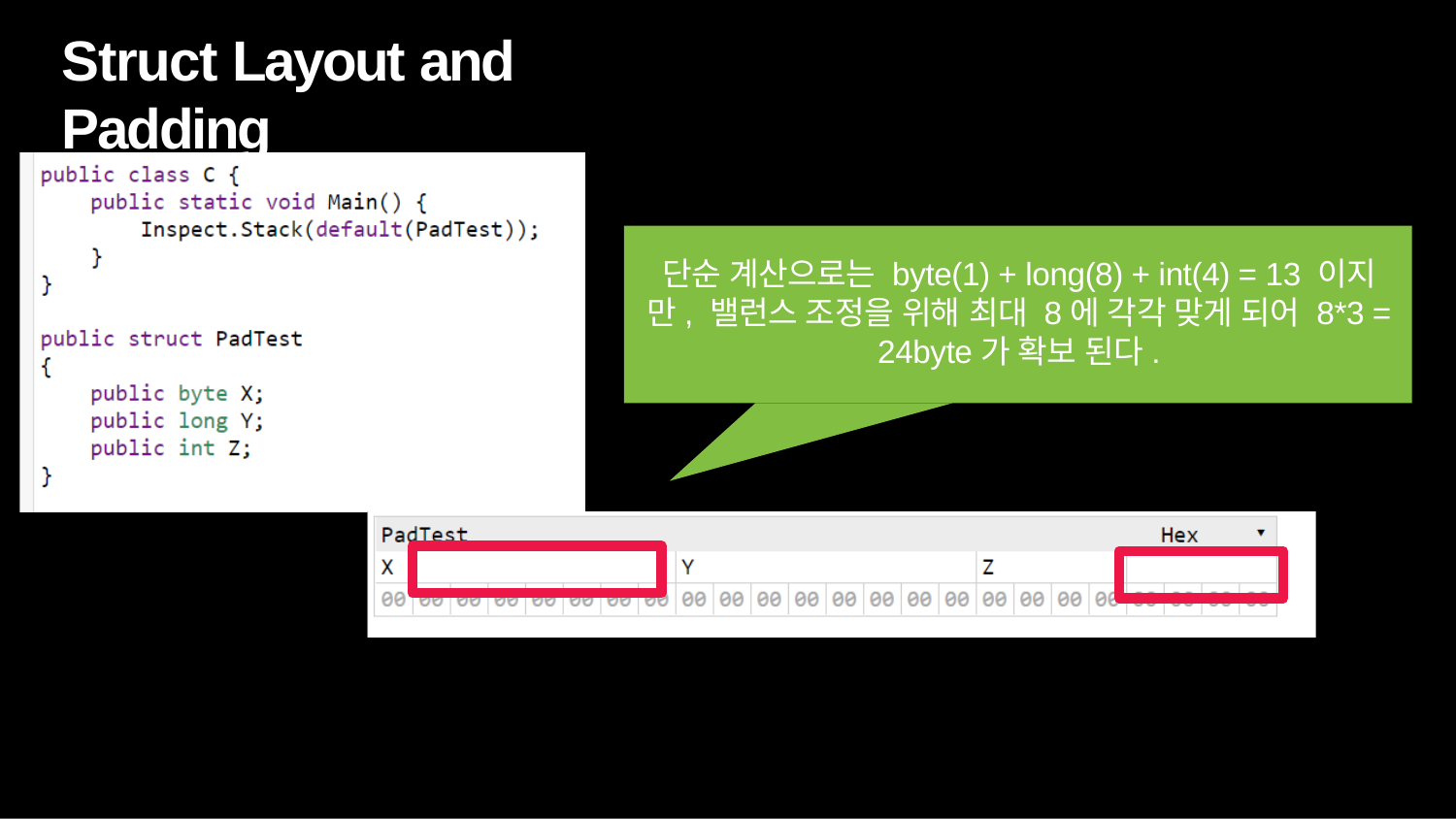

Struct Layout and Padding

단순 계산으로는 byte(1) + long(8) + int(4) = 13 이지만, 밸런스 조정을 위해 최대 8에 각각 맞게 되어 8*3 = 24byte가 확보 된다.